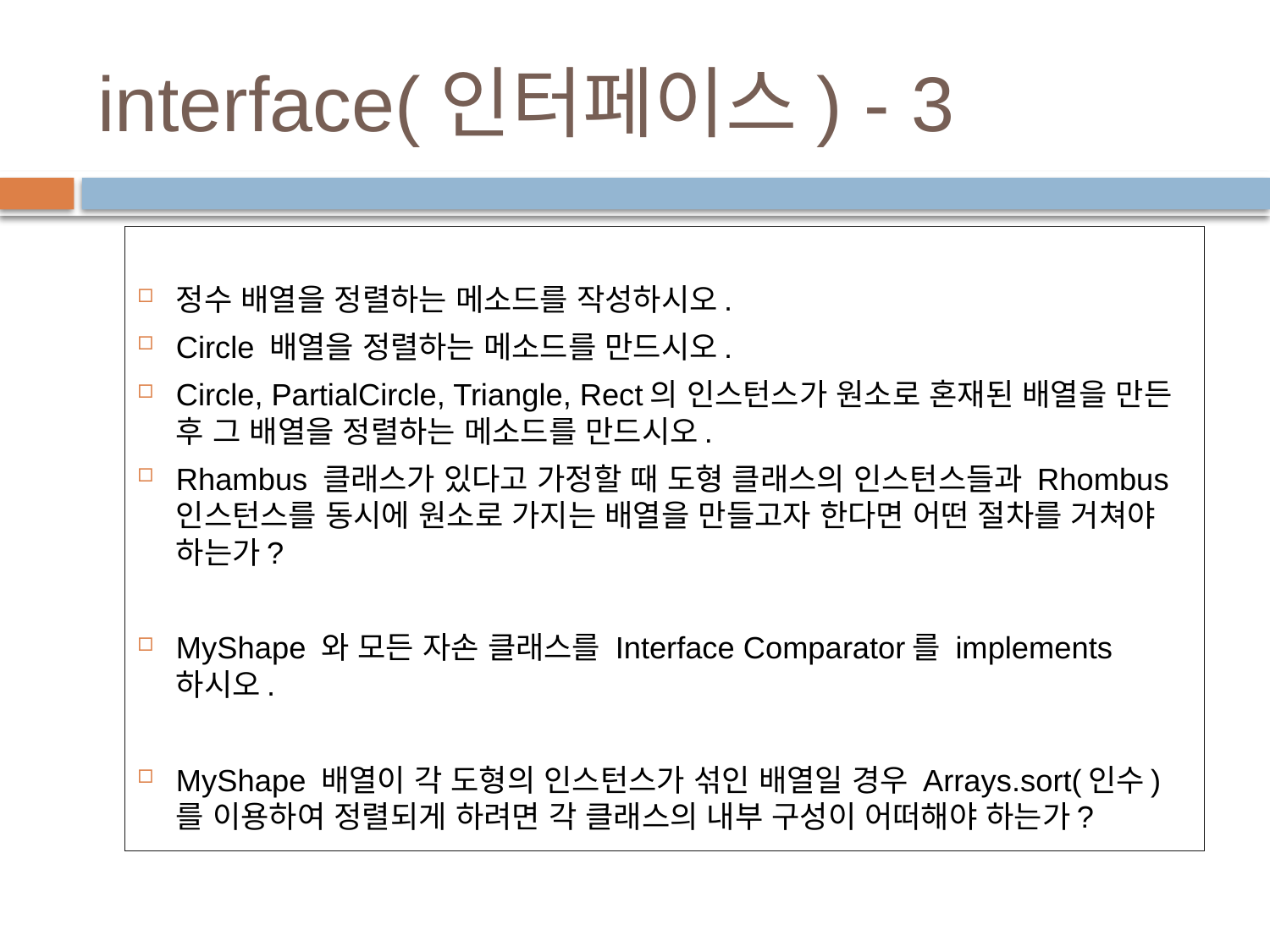

# interface(인터페이스) - 3

정수 배열을 정렬하는 메소드를 작성하시오.
Circle 배열을 정렬하는 메소드를 만드시오.
Circle, PartialCircle, Triangle, Rect의 인스턴스가 원소로 혼재된 배열을 만든 후 그 배열을 정렬하는 메소드를 만드시오.
Rhambus 클래스가 있다고 가정할 때 도형 클래스의 인스턴스들과 Rhombus 인스턴스를 동시에 원소로 가지는 배열을 만들고자 한다면 어떤 절차를 거쳐야 하는가?

MyShape 와 모든 자손 클래스를 Interface Comparator를 implements 하시오.

MyShape 배열이 각 도형의 인스턴스가 섞인 배열일 경우 Arrays.sort(인수)를 이용하여 정렬되게 하려면 각 클래스의 내부 구성이 어떠해야 하는가?